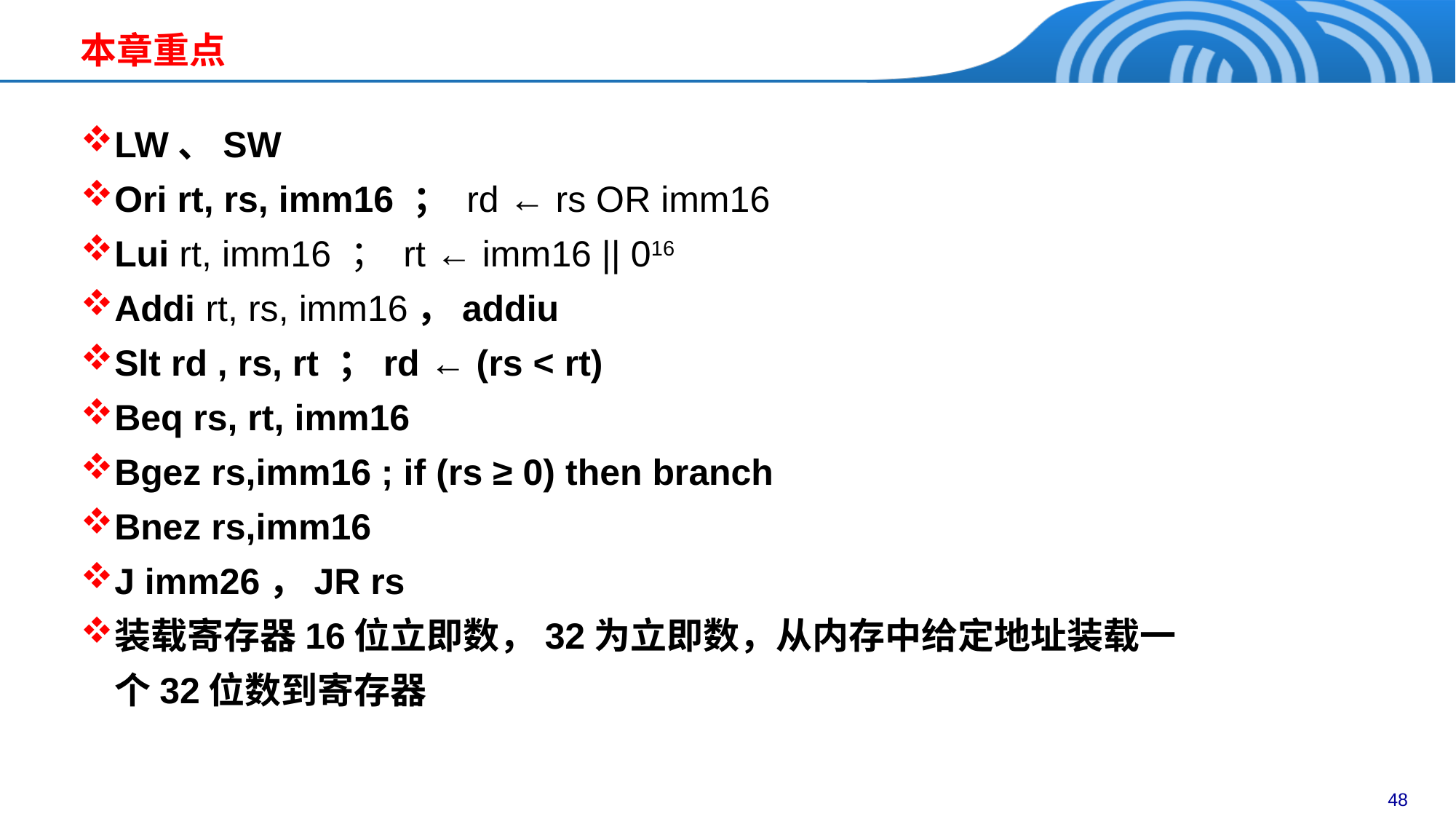

本章重点
LW、SW
Ori rt, rs, imm16 ； rd ← rs OR imm16
Lui rt, imm16 ； rt ← imm16 || 016
Addi rt, rs, imm16，addiu
Slt rd , rs, rt ；rd ← (rs < rt)
Beq rs, rt, imm16
Bgez rs,imm16 ; if (rs ≥ 0) then branch
Bnez rs,imm16
J imm26，JR rs
装载寄存器16位立即数，32为立即数，从内存中给定地址装载一个32位数到寄存器